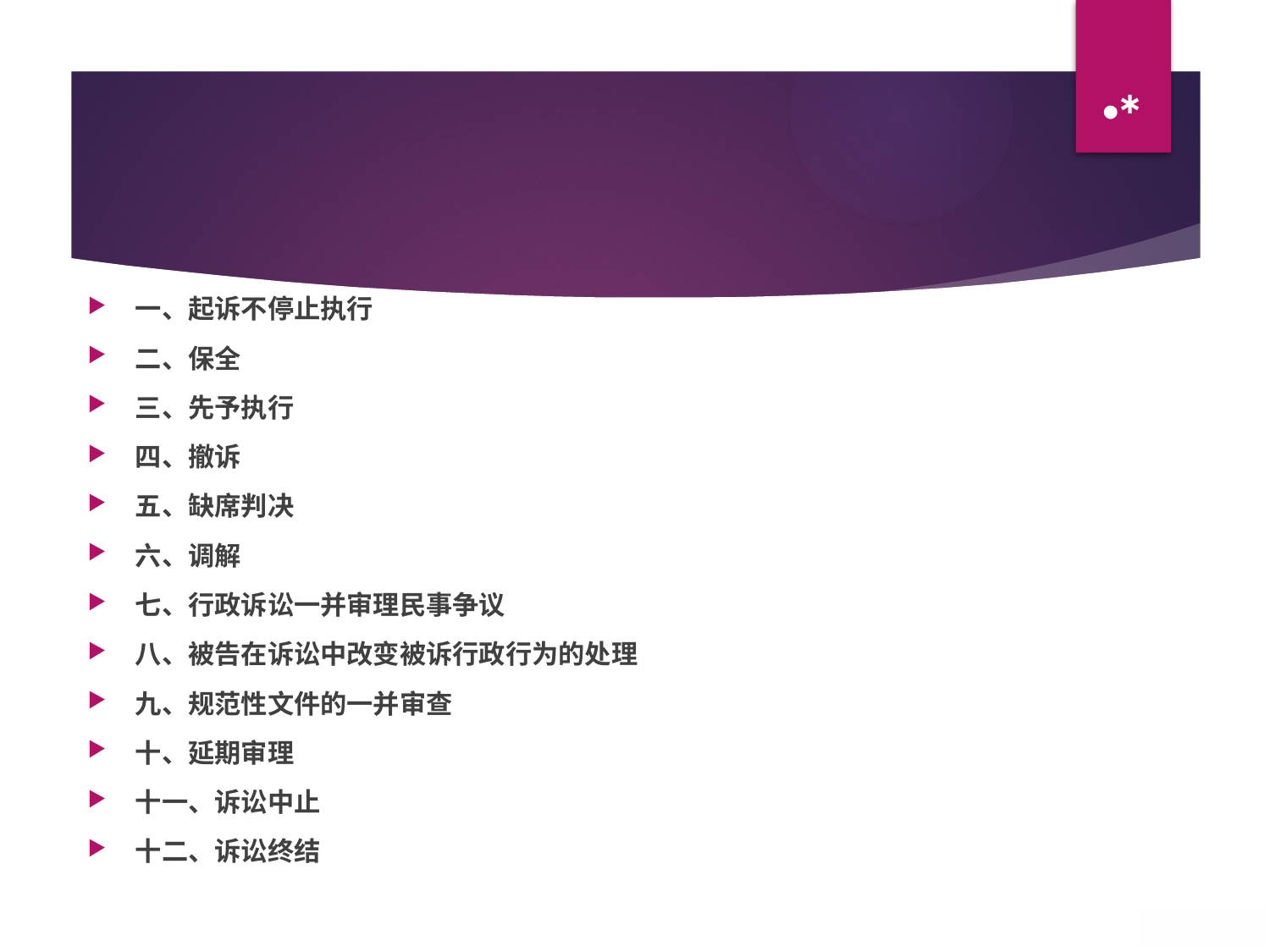

*
#
一、起诉不停止执行
二、保全
三、先予执行
四、撤诉
五、缺席判决
六、调解
七、行政诉讼一并审理民事争议
八、被告在诉讼中改变被诉行政行为的处理
九、规范性文件的一并审查
十、延期审理
十一、诉讼中止
十二、诉讼终结